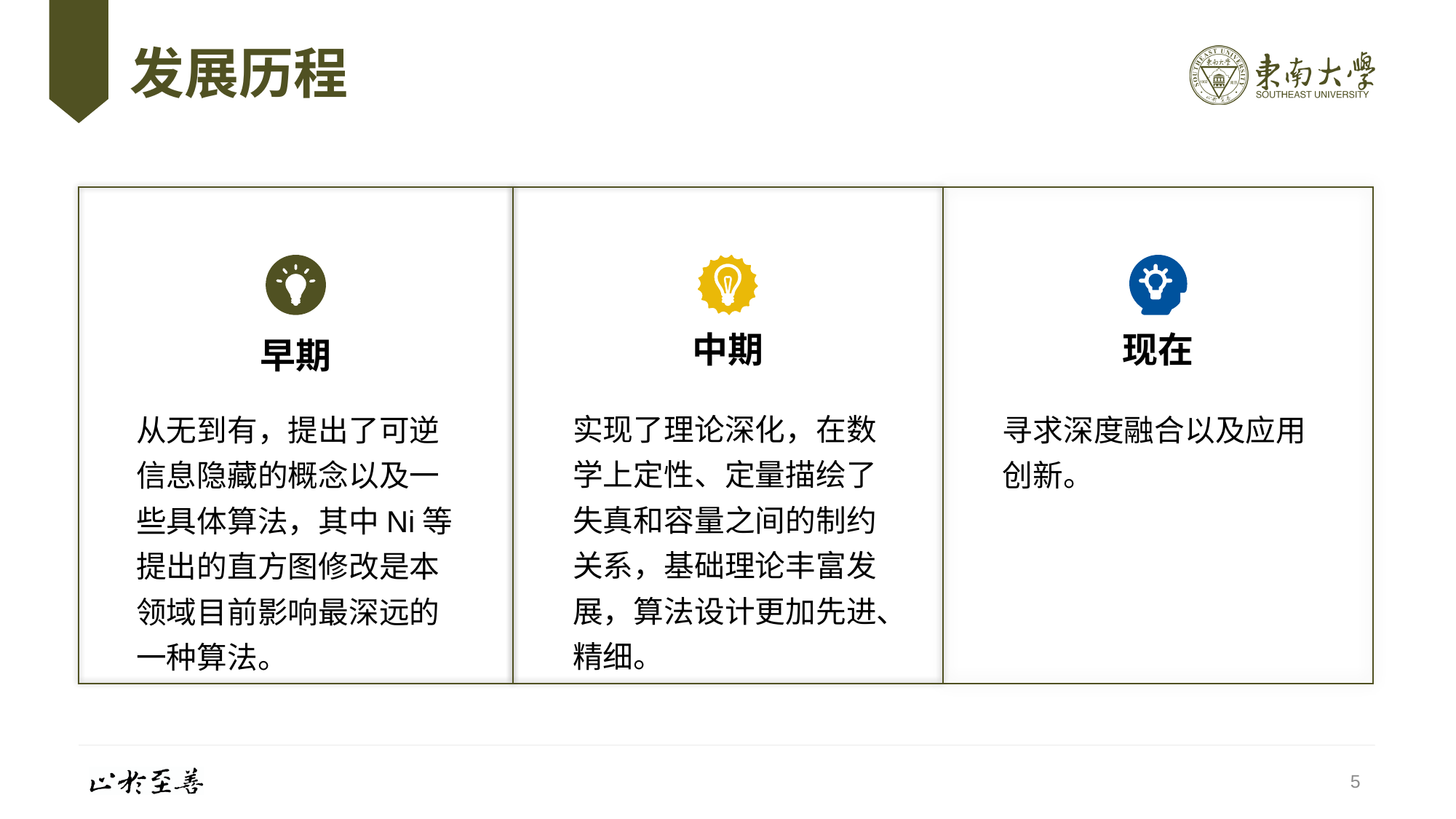

# 发展历程

中期
现在
早期
实现了理论深化，在数学上定性、定量描绘了失真和容量之间的制约关系，基础理论丰富发展，算法设计更加先进、精细。

从无到有，提出了可逆信息隐藏的概念以及一些具体算法，其中Ni等提出的直方图修改是本领域目前影响最深远的一种算法。

寻求深度融合以及应用创新。
5